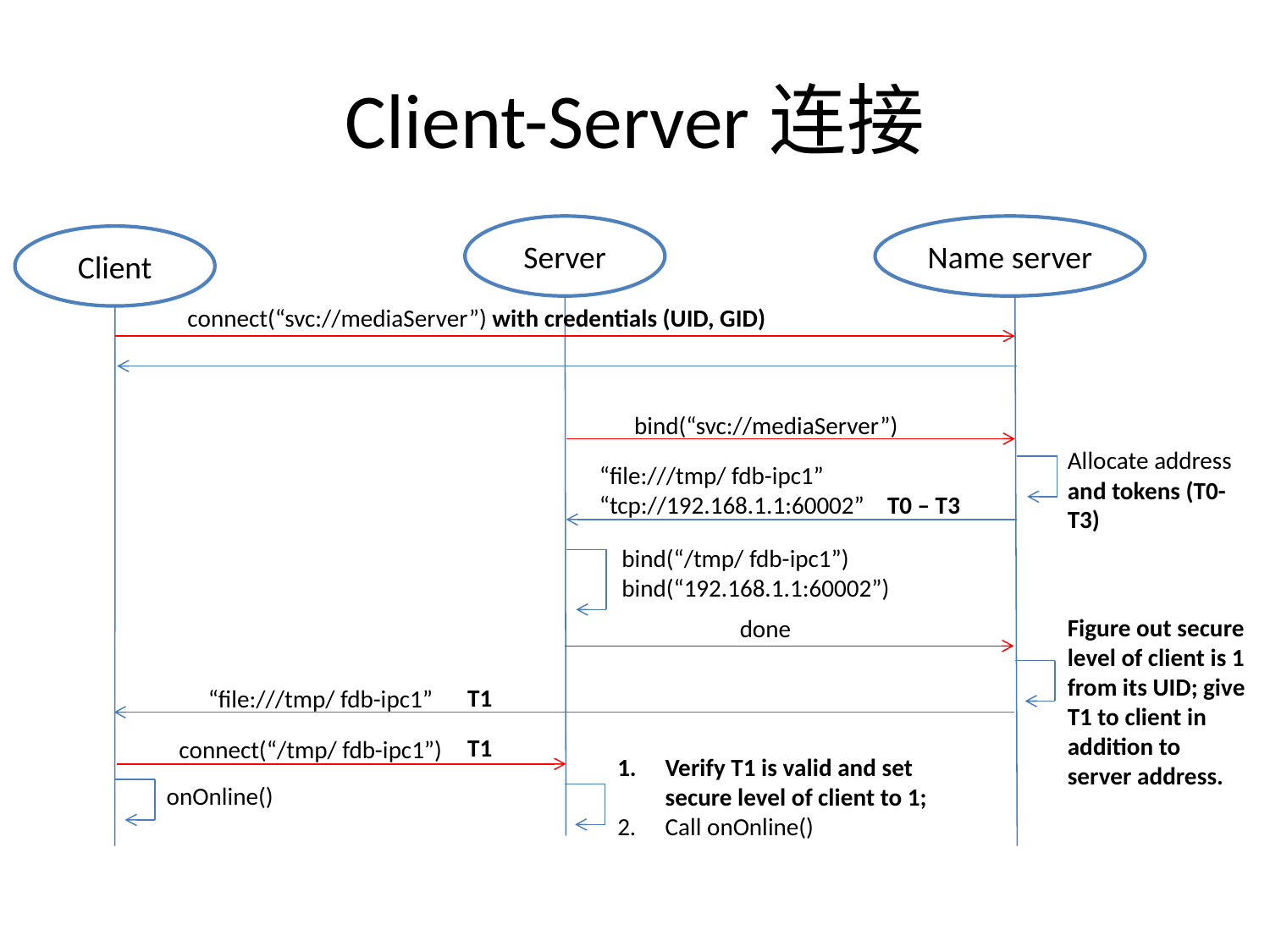

# Client-Server连接
Server
Name server
Client
connect(“svc://mediaServer”) with credentials (UID, GID)
bind(“svc://mediaServer”)
Allocate address and tokens (T0-T3)
“file:///tmp/ fdb-ipc1”
“tcp://192.168.1.1:60002”
T0 – T3
bind(“/tmp/ fdb-ipc1”)
bind(“192.168.1.1:60002”)
Figure out secure level of client is 1 from its UID; give T1 to client in addition to server address.
done
T1
“file:///tmp/ fdb-ipc1”
T1
connect(“/tmp/ fdb-ipc1”)
Verify T1 is valid and set secure level of client to 1;
Call onOnline()
onOnline()